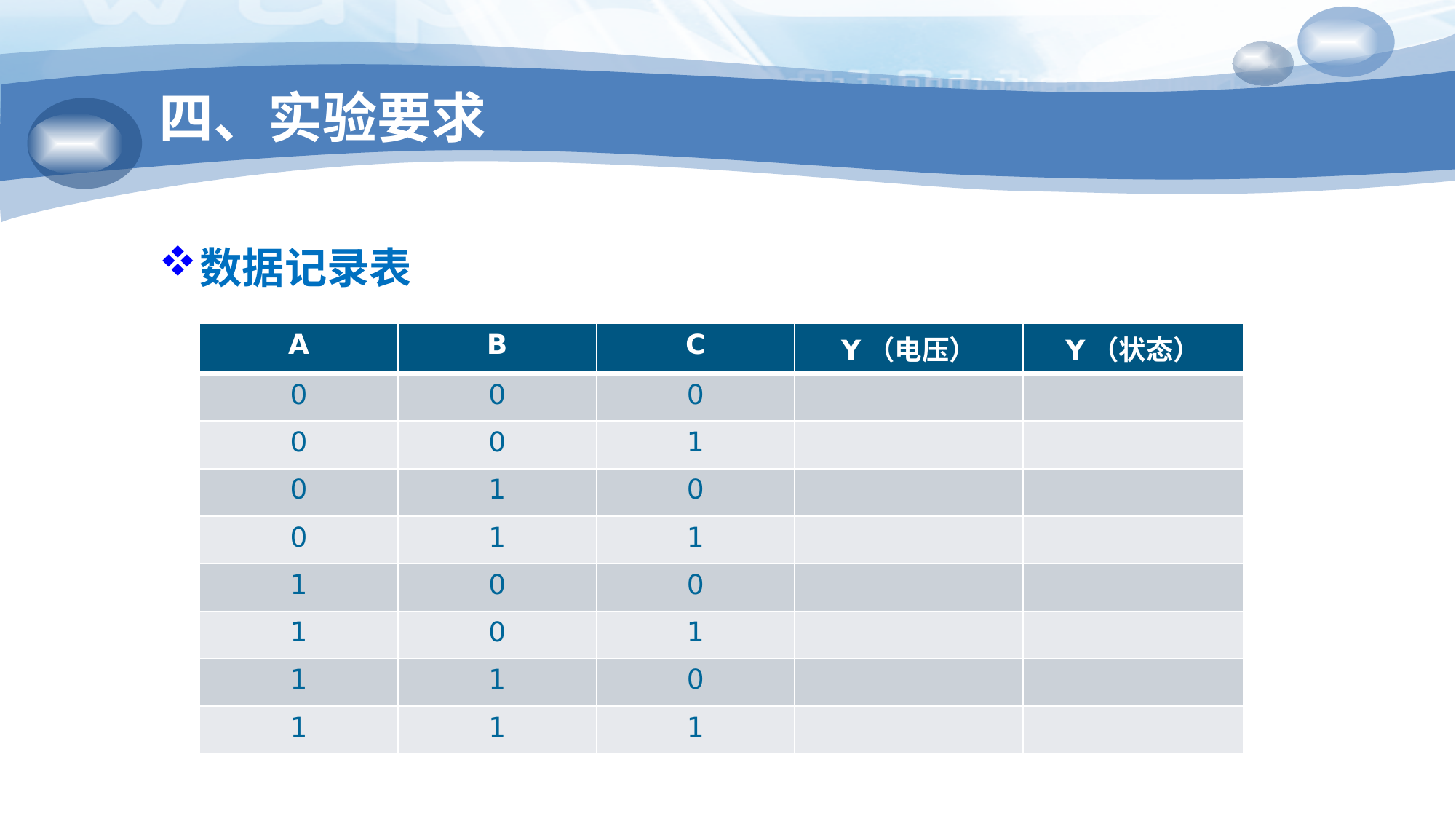

# 四、实验要求
数据记录表

| A | B | C | Y（电压） | Y（状态） |
| --- | --- | --- | --- | --- |
| 0 | 0 | 0 |  |  |
| 0 | 0 | 1 |  |  |
| 0 | 1 | 0 |  |  |
| 0 | 1 | 1 |  |  |
| 1 | 0 | 0 |  |  |
| 1 | 0 | 1 |  |  |
| 1 | 1 | 0 |  |  |
| 1 | 1 | 1 |  |  |